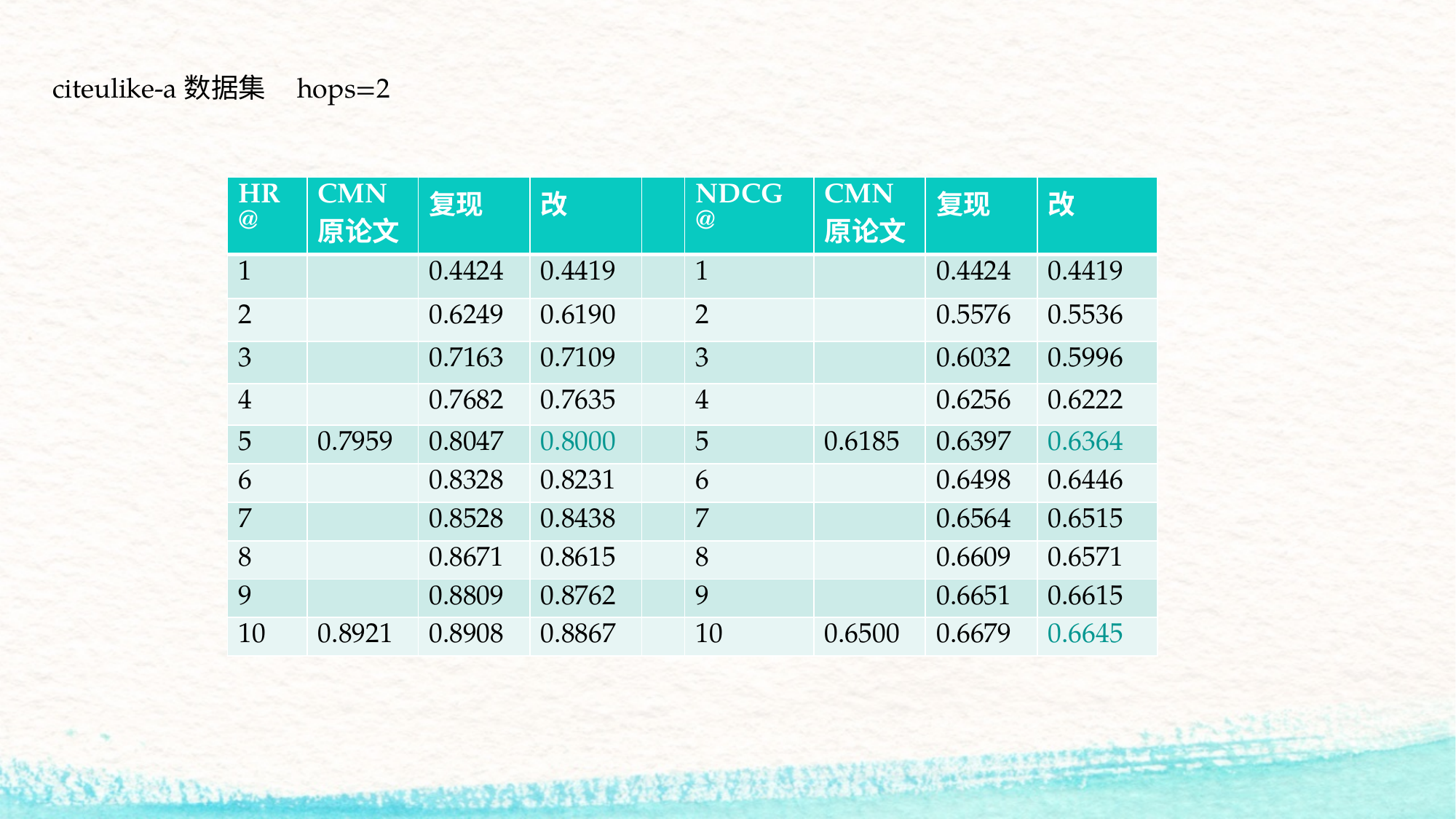

citeulike-a数据集    hops=2
| HR@ | CMN原论文 | 复现 | 改 |  | NDCG@ | CMN原论文 | 复现 | 改 |
| --- | --- | --- | --- | --- | --- | --- | --- | --- |
| 1 |  | 0.4424 | 0.4419 |  | 1 |  | 0.4424 | 0.4419 |
| 2 |  | 0.6249 | 0.6190 |  | 2 |  | 0.5576 | 0.5536 |
| 3 |  | 0.7163 | 0.7109 |  | 3 |  | 0.6032 | 0.5996 |
| 4 |  | 0.7682 | 0.7635 |  | 4 |  | 0.6256 | 0.6222 |
| 5 | 0.7959 | 0.8047 | 0.8000 |  | 5 | 0.6185 | 0.6397 | 0.6364 |
| 6 |  | 0.8328 | 0.8231 |  | 6 |  | 0.6498 | 0.6446 |
| 7 |  | 0.8528 | 0.8438 |  | 7 |  | 0.6564 | 0.6515 |
| 8 |  | 0.8671 | 0.8615 |  | 8 |  | 0.6609 | 0.6571 |
| 9 |  | 0.8809 | 0.8762 |  | 9 |  | 0.6651 | 0.6615 |
| 10 | 0.8921 | 0.8908 | 0.8867 |  | 10 | 0.6500 | 0.6679 | 0.6645 |